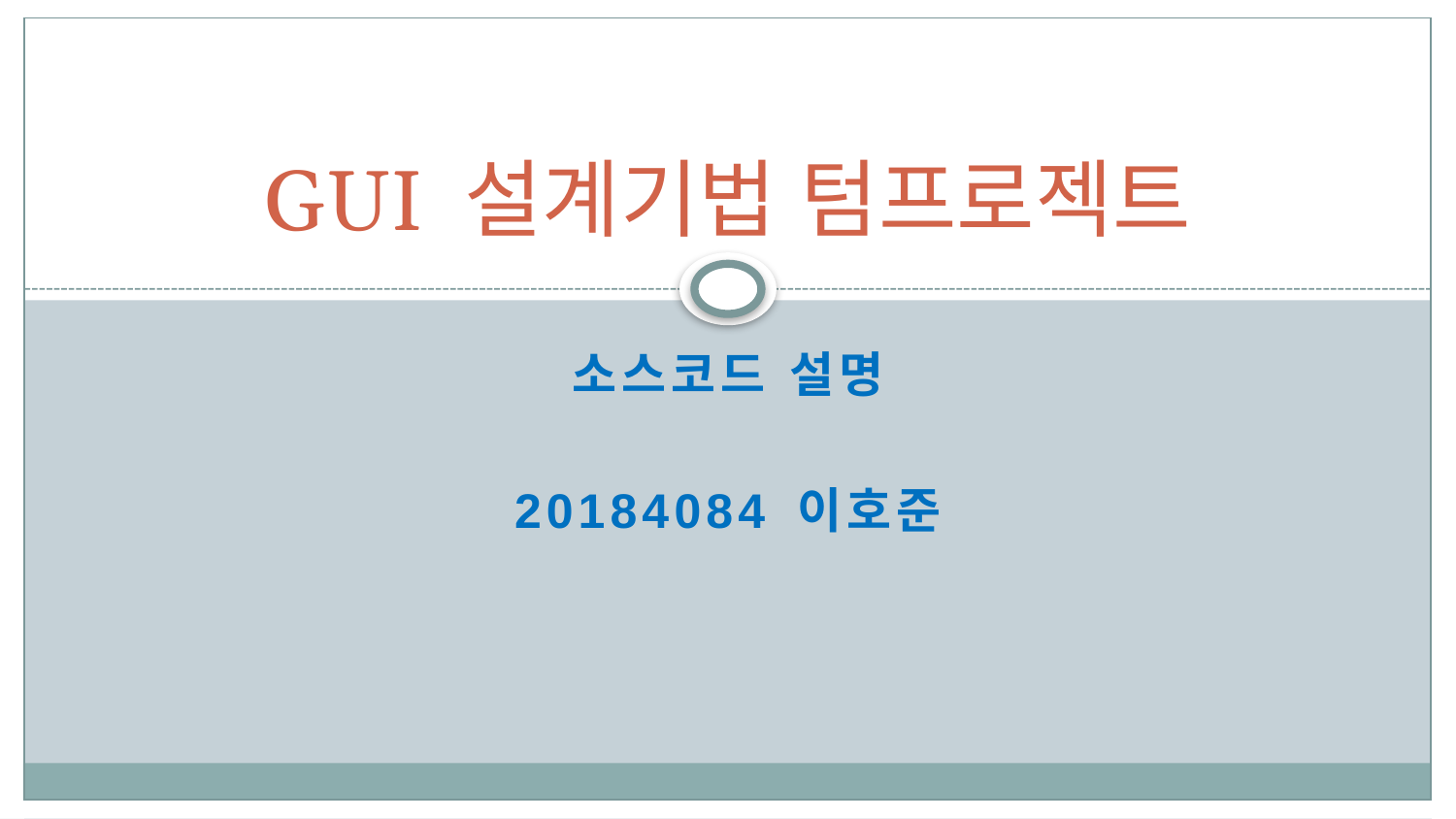

# GUI 설계기법 텀프로젝트
소스코드 설명

20184084 이호준